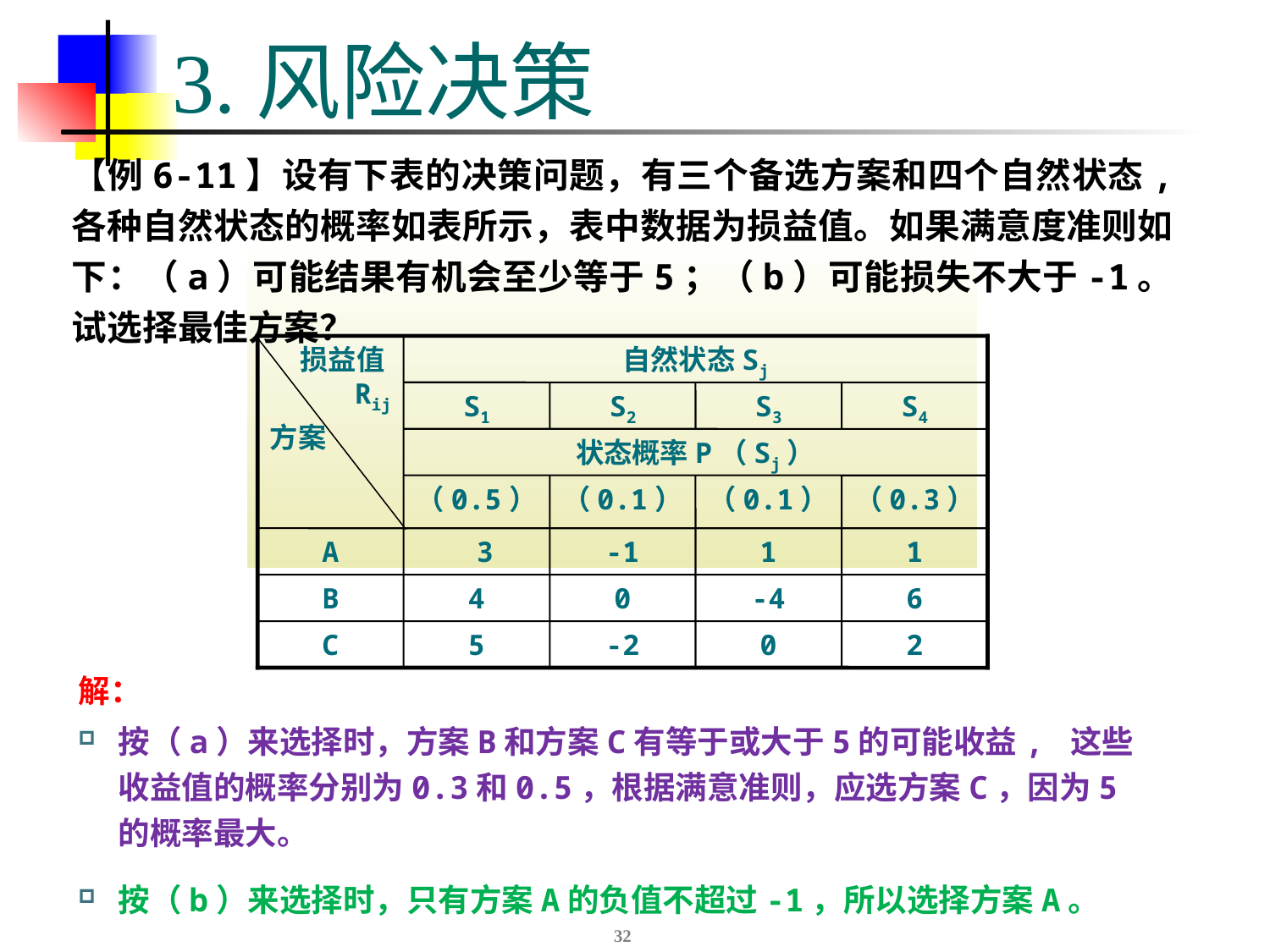

# 3.风险决策
【例6-11】设有下表的决策问题，有三个备选方案和四个自然状态, 各种自然状态的概率如表所示，表中数据为损益值。如果满意度准则如下：（a）可能结果有机会至少等于5；（b）可能损失不大于-1。试选择最佳方案？

   损益值           Rij
方案

自然状态Sj

S1

S2

S3

S4

状态概率P（Sj）

（0.5）

（0.1）

（0.1）

（0.3）

A

 3
-1
1
1
B

4
0
-4
6
C

5
-2
0
2

解：
按（a）来选择时，方案B和方案C有等于或大于5的可能收益, 这些收益值的概率分别为0.3和0.5，根据满意准则，应选方案C，因为5的概率最大。
按（b）来选择时，只有方案A的负值不超过-1，所以选择方案A。
32